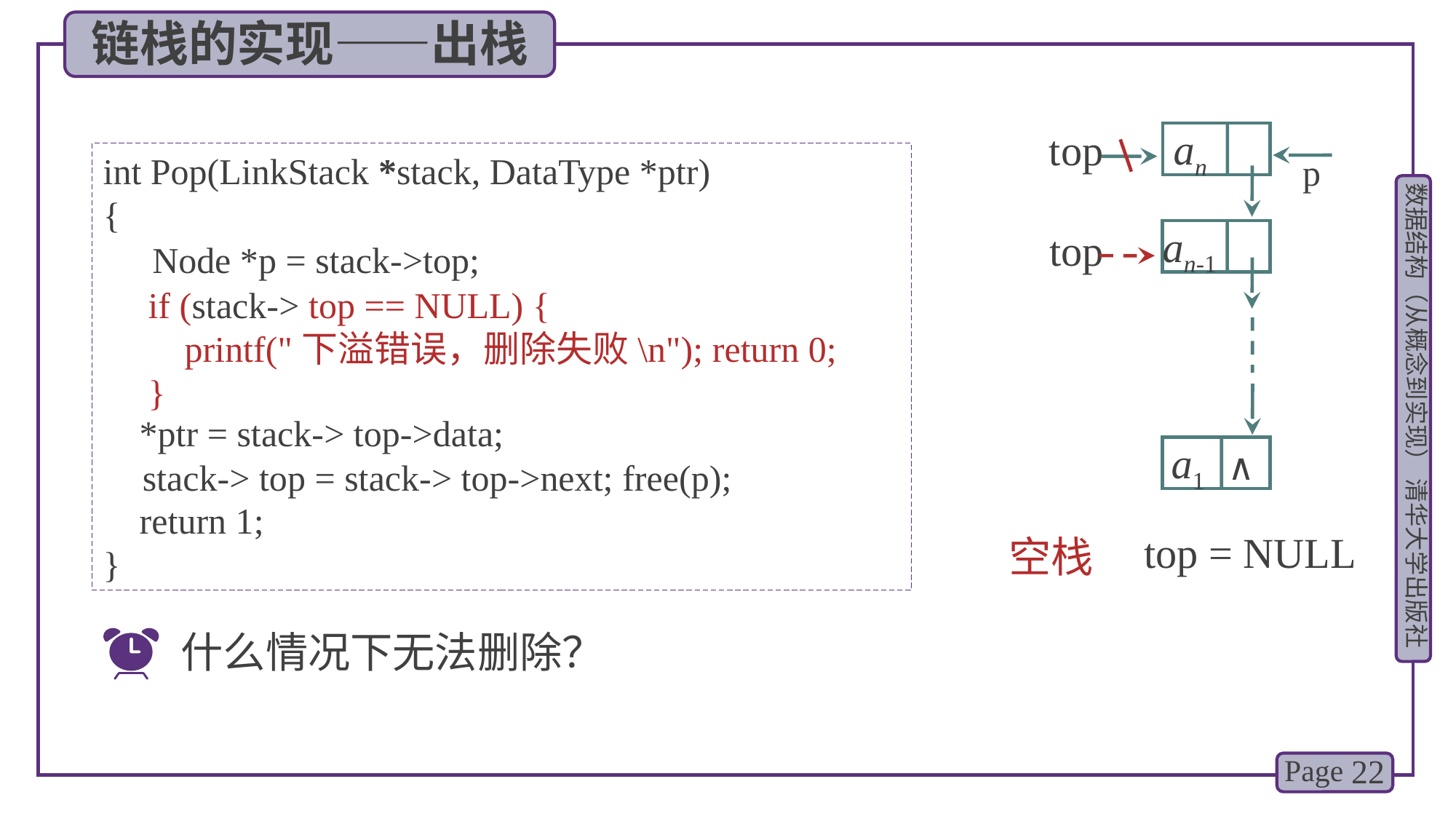

链栈的实现——出栈

an

top

top

int Pop(LinkStack *stack, DataType *ptr)
{

    *ptr = stack-> top->data;

    return 1;
}
p

an-1

Node *p = stack->top;

if (stack-> top == NULL) {
    printf("下溢错误，删除失败\n"); return 0;
}

a1

∧
stack-> top = stack-> top->next; free(p);
top = NULL
空栈
什么情况下无法删除？